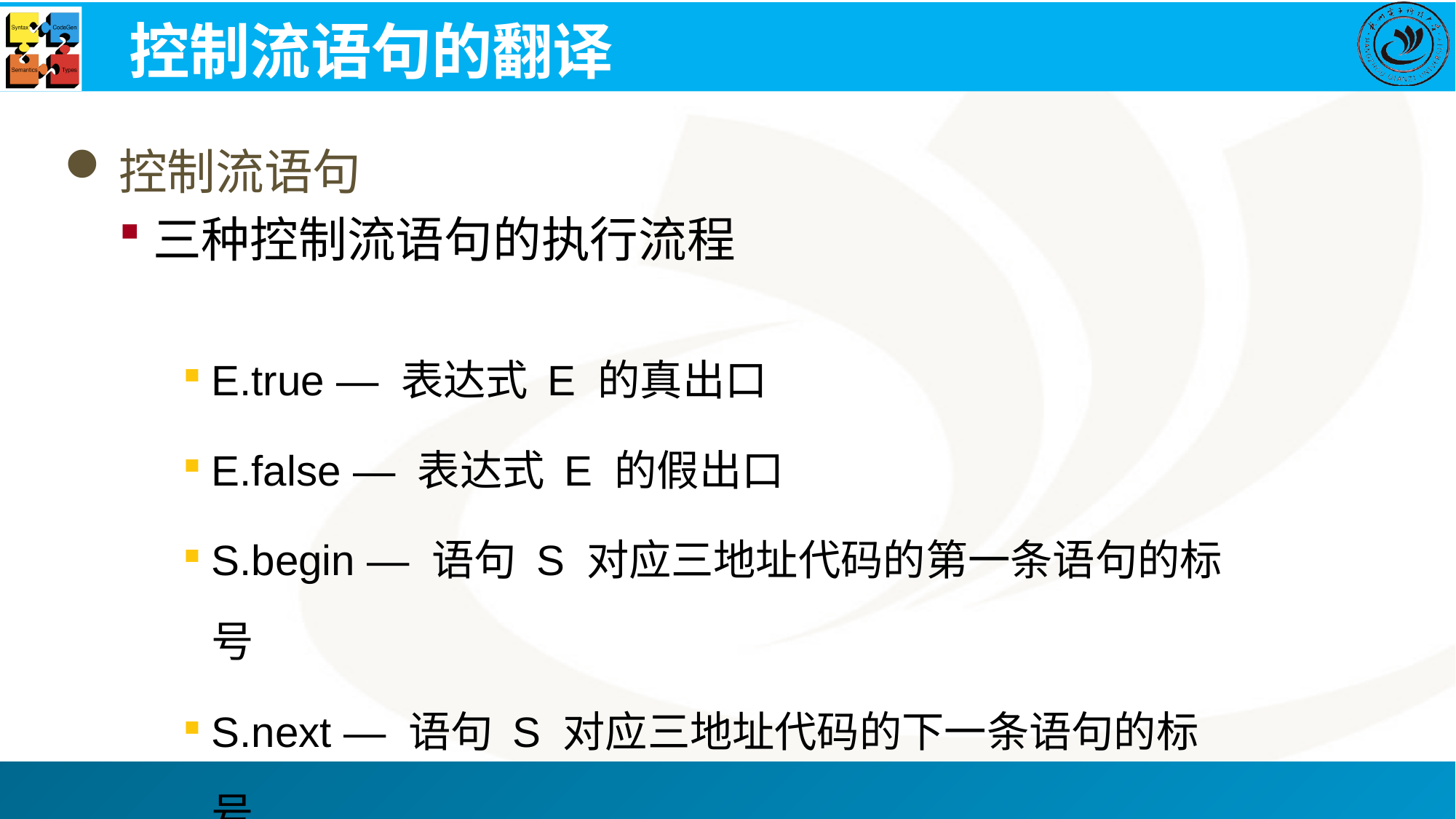

# 控制流语句的翻译
控制流语句
三种控制流语句的执行流程
E.true — 表达式 E 的真出口
E.false — 表达式 E 的假出口
S.begin — 语句 S 对应三地址代码的第一条语句的标号
S.next — 语句 S 对应三地址代码的下一条语句的标号
60